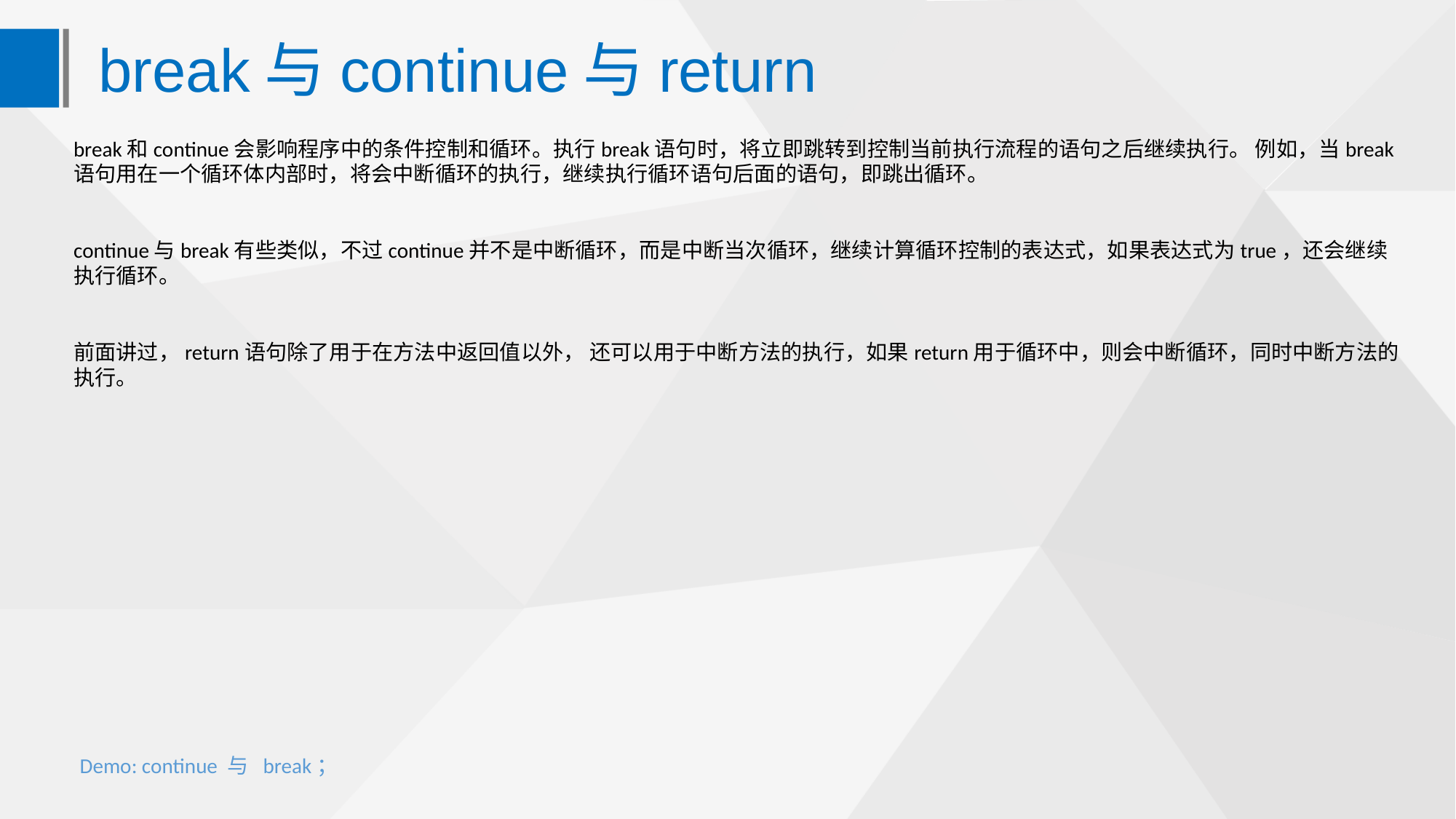

break与continue与return

break和continue会影响程序中的条件控制和循环。执行break语句时，将立即跳转到控制当前执行流程的语句之后继续执行。 例如，当break语句用在一个循环体内部时，将会中断循环的执行，继续执行循环语句后面的语句，即跳出循环。

continue与break有些类似，不过continue并不是中断循环，而是中断当次循环，继续计算循环控制的表达式，如果表达式为true，还会继续执行循环。

前面讲过，return语句除了用于在方法中返回值以外， 还可以用于中断方法的执行，如果return用于循环中，则会中断循环，同时中断方法的执行。

Demo: continue 与  break；